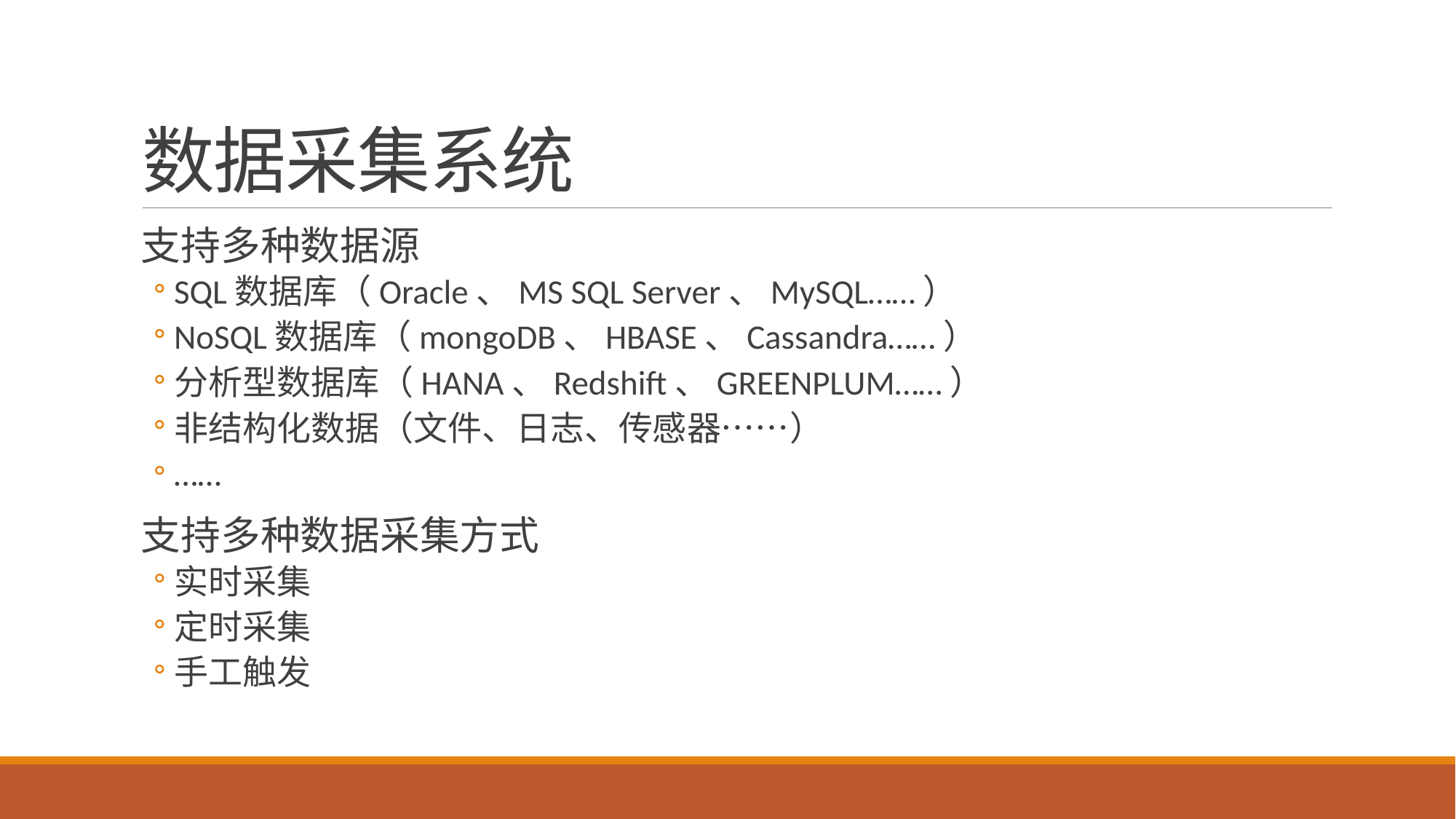

# 数据采集系统
支持多种数据源
SQL数据库（Oracle、MS SQL Server、MySQL……）
NoSQL数据库（mongoDB、HBASE、Cassandra……）
分析型数据库（HANA、Redshift、GREENPLUM……）
非结构化数据（文件、日志、传感器……）
……
支持多种数据采集方式
实时采集
定时采集
手工触发